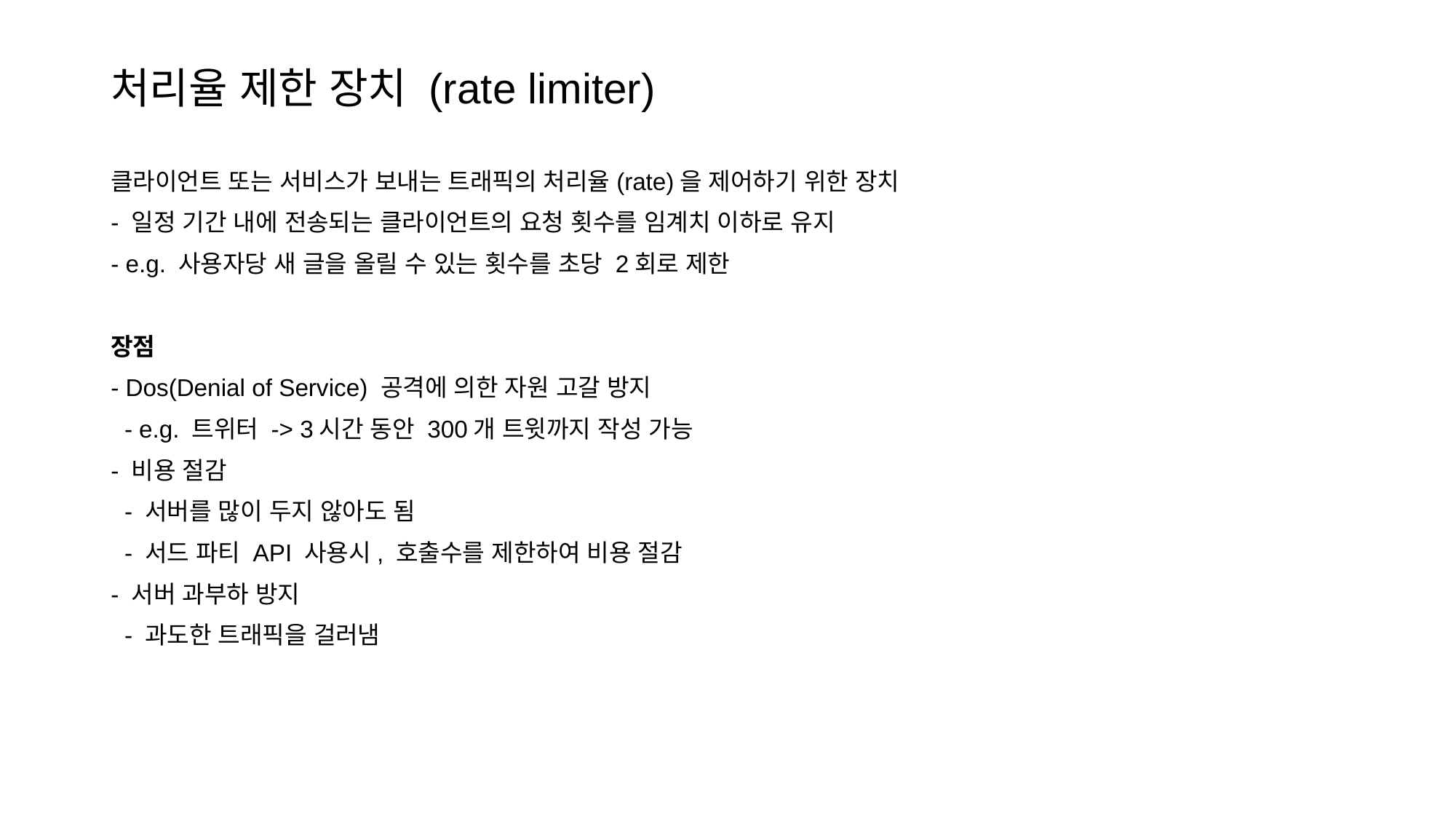

# 처리율 제한 장치 (rate limiter)
클라이언트 또는 서비스가 보내는 트래픽의 처리율(rate)을 제어하기 위한 장치
- 일정 기간 내에 전송되는 클라이언트의 요청 횟수를 임계치 이하로 유지
- e.g. 사용자당 새 글을 올릴 수 있는 횟수를 초당 2회로 제한

장점
- Dos(Denial of Service) 공격에 의한 자원 고갈 방지
  - e.g. 트위터 -> 3시간 동안 300개 트윗까지 작성 가능
- 비용 절감
  - 서버를 많이 두지 않아도 됨
  - 서드 파티 API 사용시, 호출수를 제한하여 비용 절감
- 서버 과부하 방지
  - 과도한 트래픽을 걸러냄